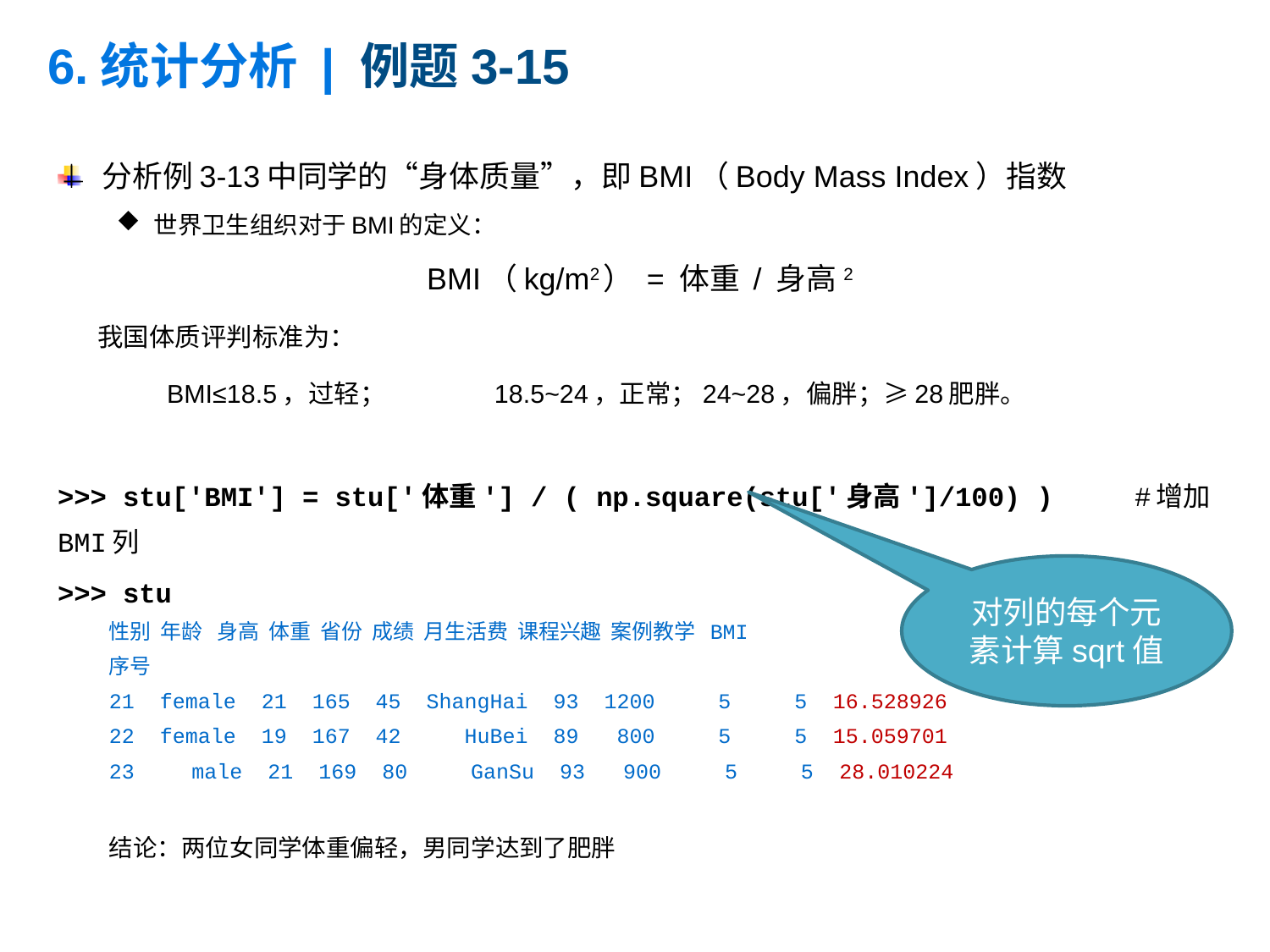

# 6.统计分析 | 例题3-15
分析例3-13中同学的“身体质量”，即BMI（Body Mass Index）指数
世界卫生组织对于BMI的定义：
BMI（kg/m2） = 体重 / 身高2
     我国体质评判标准为：
	BMI≤18.5，过轻；	18.5~24，正常；24~28，偏胖；≥28肥胖。

>>> stu['BMI'] = stu['体重'] / ( np.square(stu['身高']/100) )     #增加BMI列
>>> stu
性别  年龄   身高  体重  省份  成绩  月生活费  课程兴趣  案例教学  BMI
序号
21  female  21  165  45  ShangHai  93  1200     5     5  16.528926
22  female  19  167  42     HuBei  89   800     5     5  15.059701
   male  21  169  80     GanSu  93   900     5     5  28.010224

结论：两位女同学体重偏轻，男同学达到了肥胖
对列的每个元素计算sqrt值